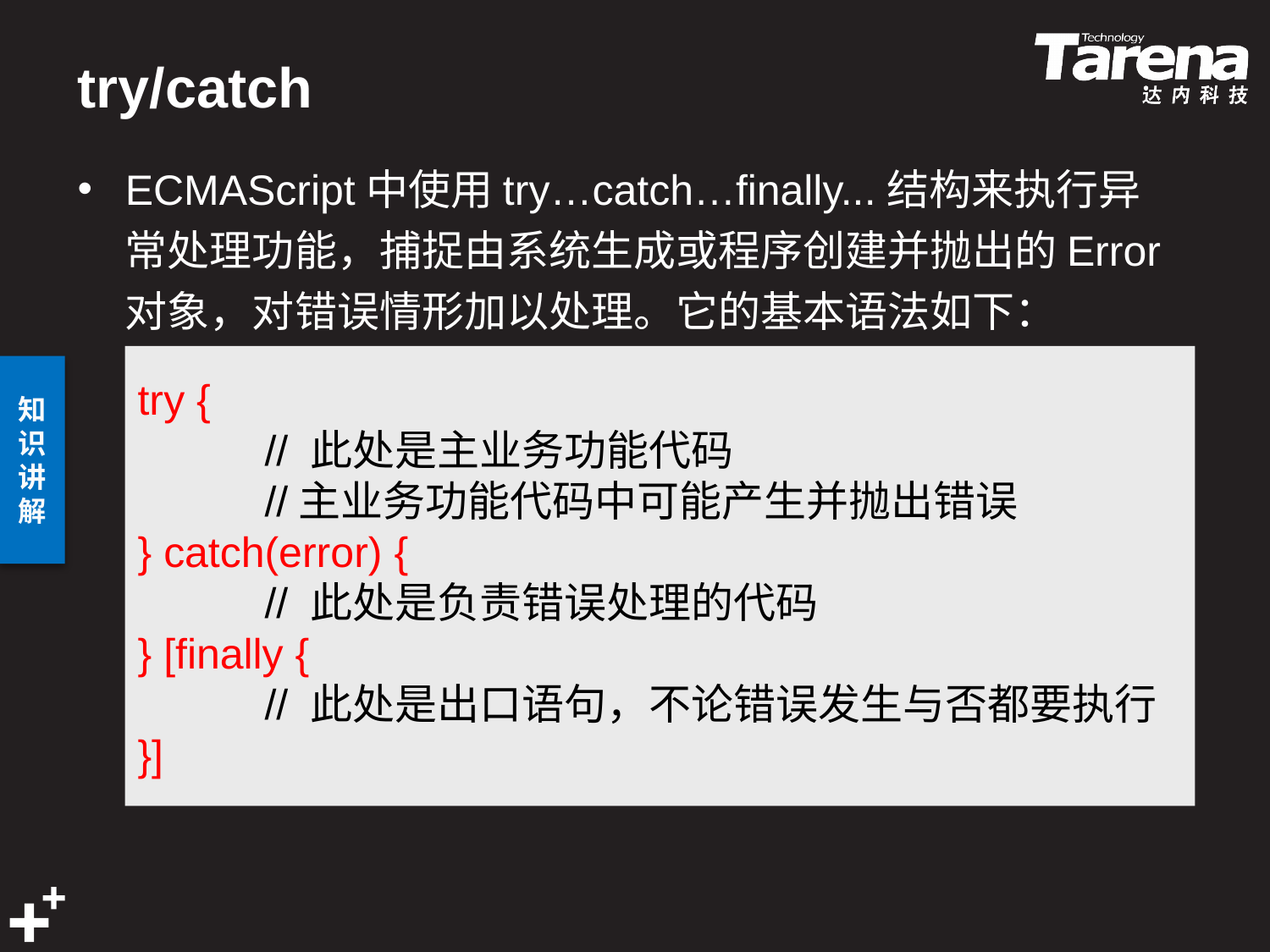

# try/catch
ECMAScript中使用try…catch…finally...结构来执行异常处理功能，捕捉由系统生成或程序创建并抛出的Error对象，对错误情形加以处理。它的基本语法如下：
try {
	// 此处是主业务功能代码
	//主业务功能代码中可能产生并抛出错误
} catch(error) {
	// 此处是负责错误处理的代码
} [finally {
 	// 此处是出口语句，不论错误发生与否都要执行
}]